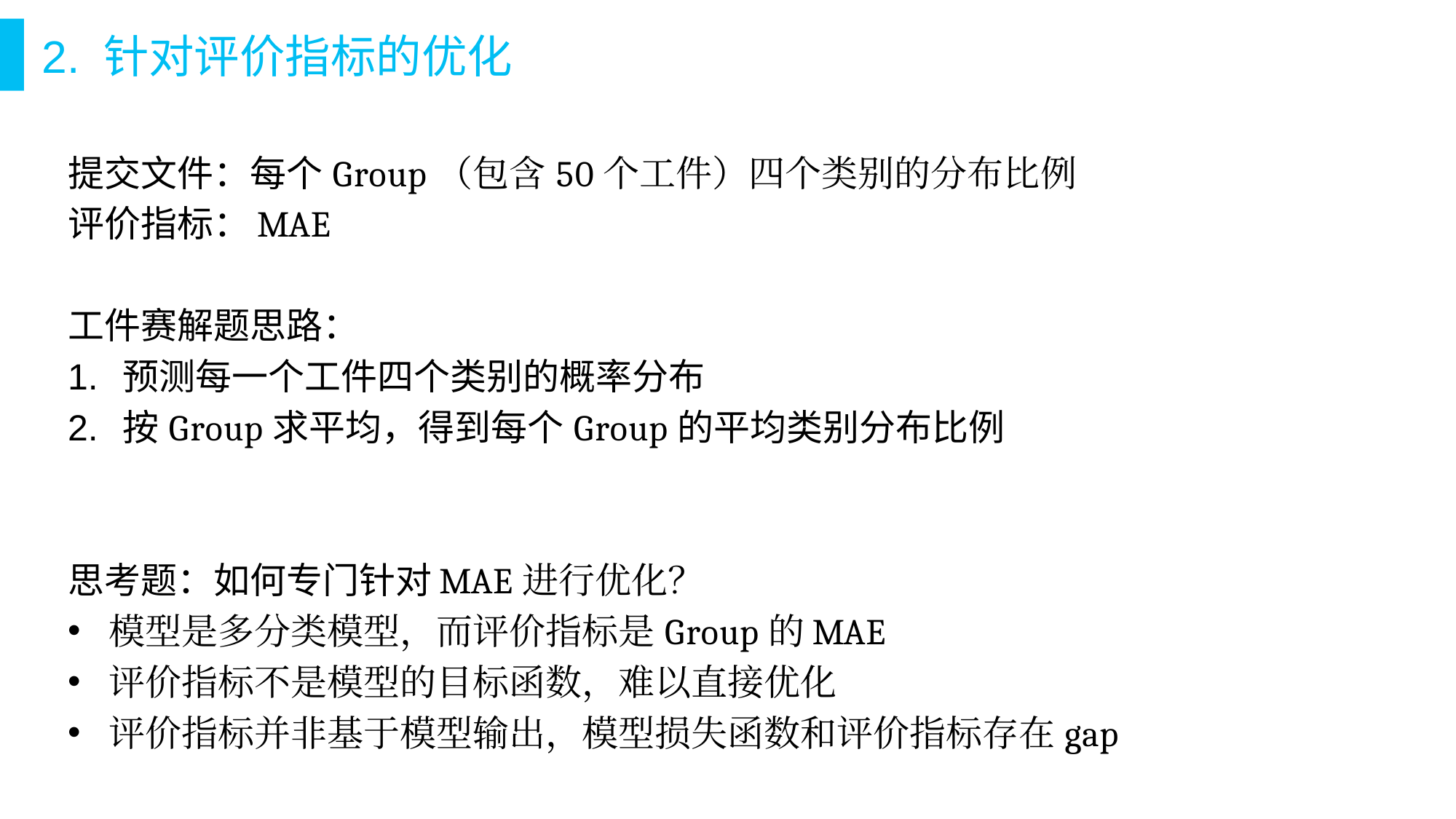

# 2. 针对评价指标的优化

提交文件：每个Group（包含50个工件）四个类别的分布比例
评价指标：MAE

工件赛解题思路：
预测每一个工件四个类别的概率分布
按Group求平均，得到每个Group的平均类别分布比例

思考题：如何专门针对MAE进行优化？
模型是多分类模型，而评价指标是Group的MAE
评价指标不是模型的目标函数，难以直接优化
评价指标并非基于模型输出，模型损失函数和评价指标存在gap